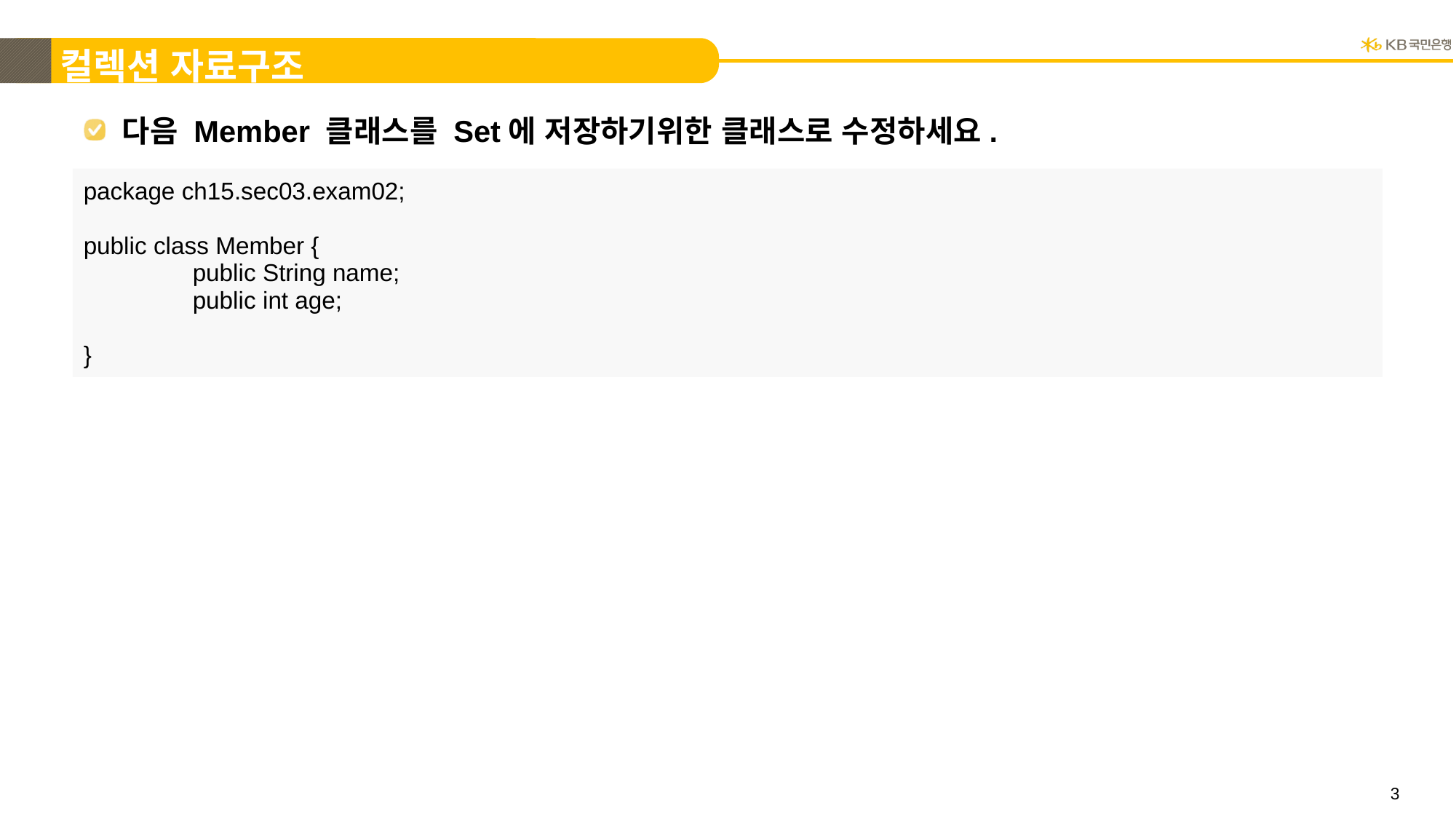

컬렉션 자료구조
# 다음 Member 클래스를 Set에 저장하기위한 클래스로 수정하세요.
package ch15.sec03.exam02;

public class Member {
	public String name;
	public int age;

}